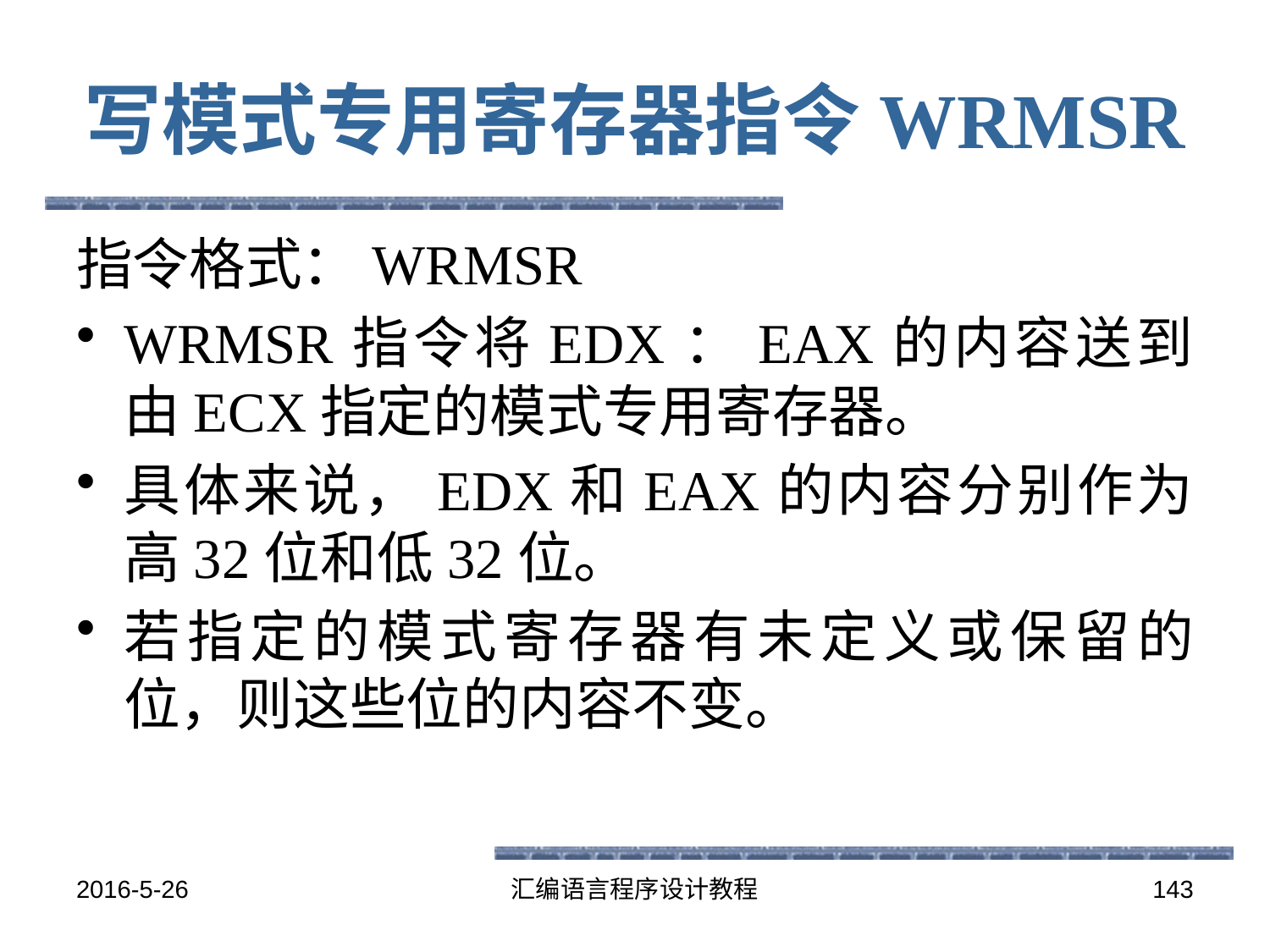

# 写模式专用寄存器指令WRMSR
指令格式：WRMSR
WRMSR指令将EDX：EAX的内容送到由ECX指定的模式专用寄存器。
具体来说，EDX和EAX的内容分别作为高32位和低32位。
若指定的模式寄存器有未定义或保留的位，则这些位的内容不变。
2016-5-26
汇编语言程序设计教程
143